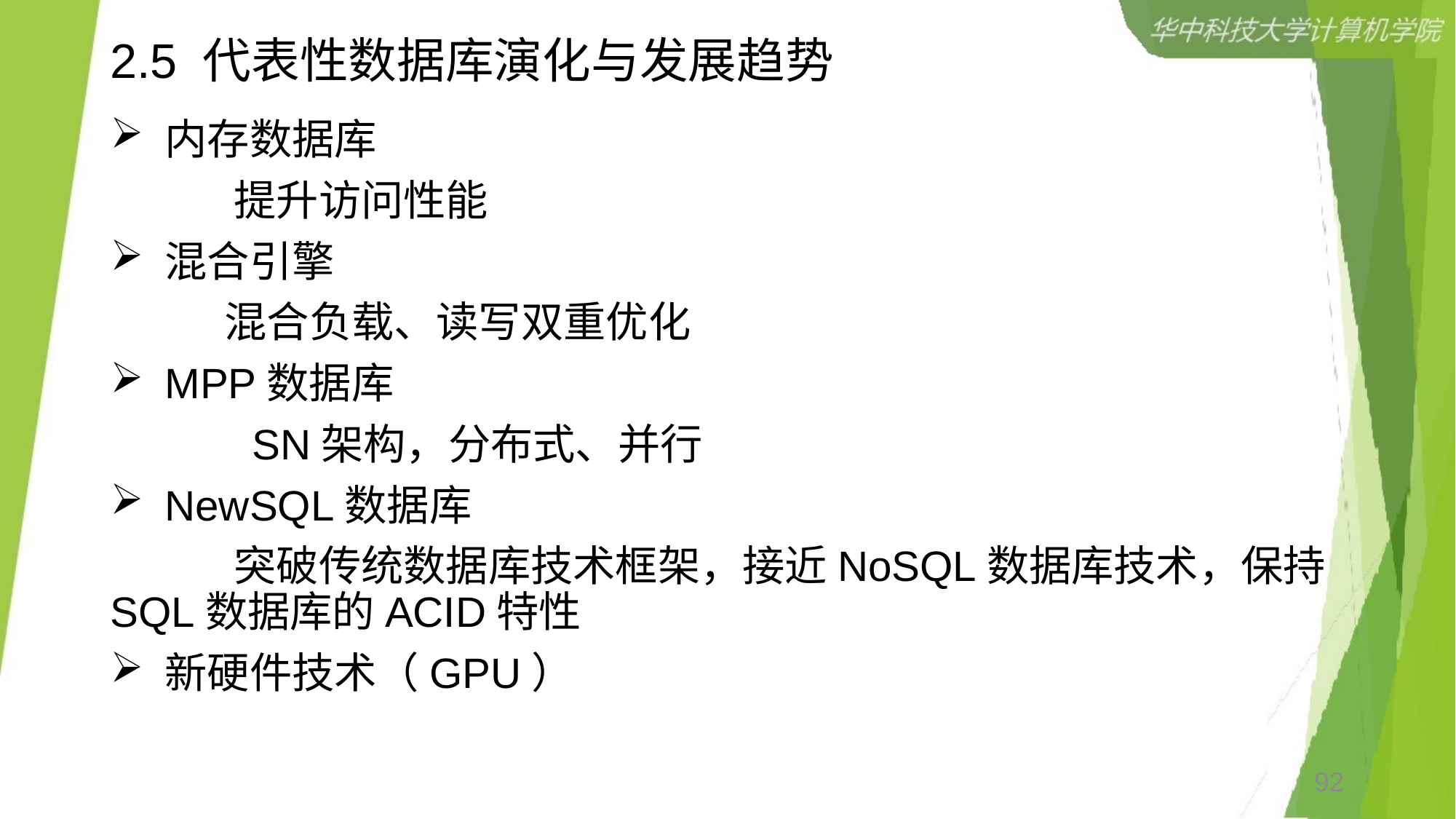

# 2.5 代表性数据库演化与发展趋势
内存数据库
            提升访问性能
混合引擎
           混合负载、读写双重优化
MPP数据库
            SN架构，分布式、并行
NewSQL数据库
            突破传统数据库技术框架，接近NoSQL数据库技术，保持SQL数据库的ACID特性
新硬件技术（GPU）
92